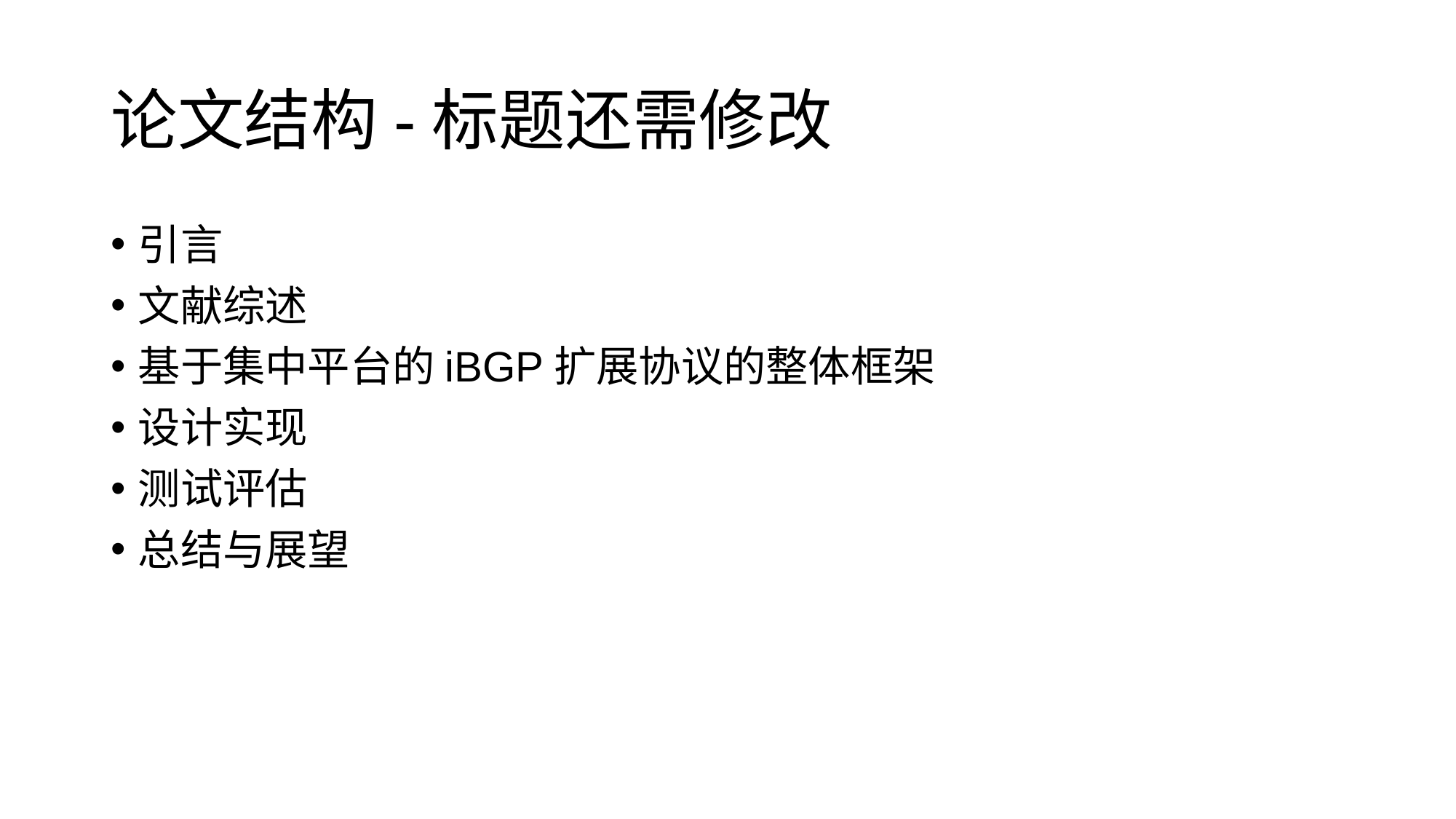

# 论文结构-标题还需修改
引言
文献综述
基于集中平台的iBGP扩展协议的整体框架
设计实现
测试评估
总结与展望